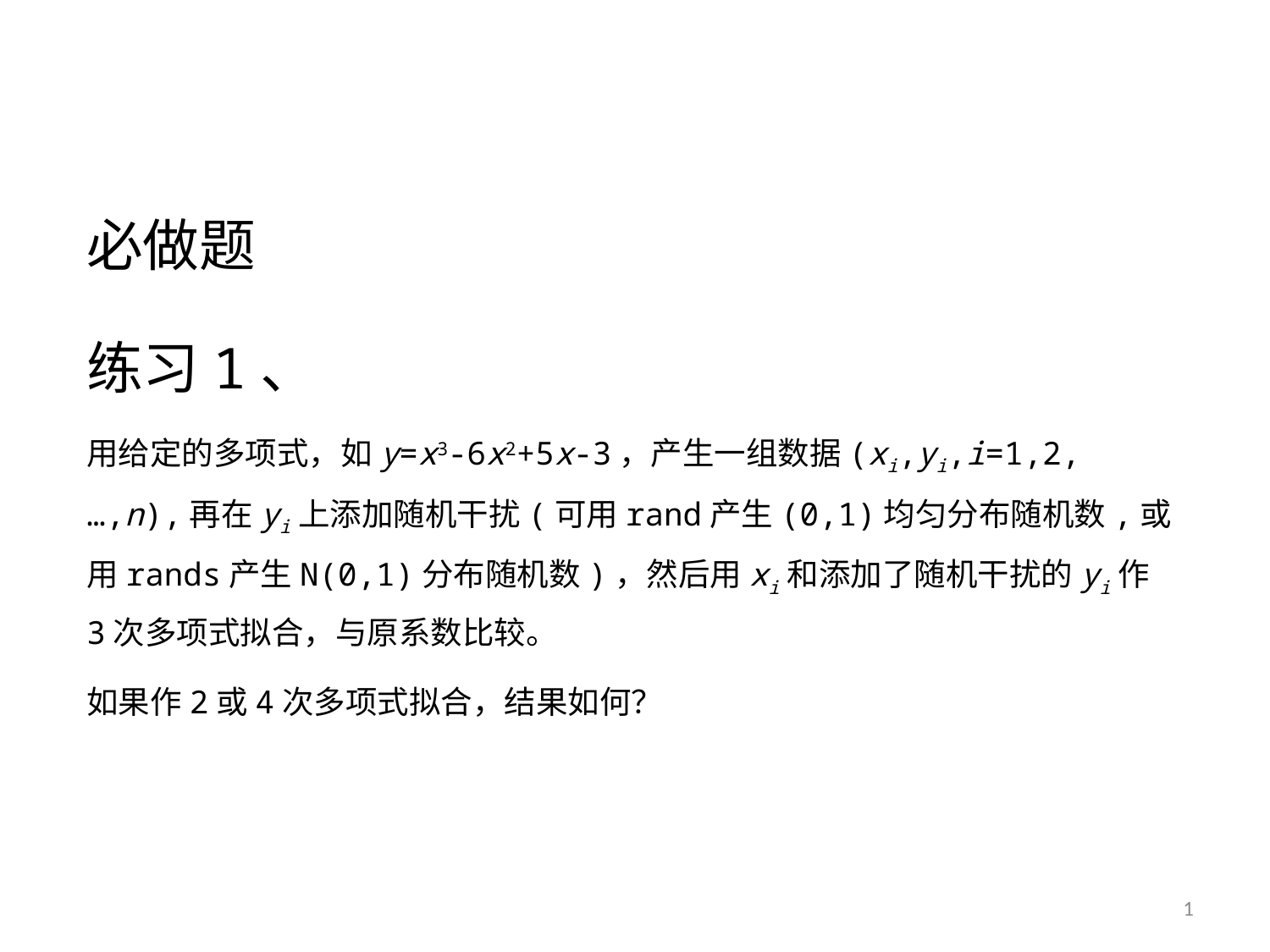

必做题
练习1、
用给定的多项式，如y=x3-6x2+5x-3，产生一组数据(xi,yi,i=1,2,…,n),再在yi上添加随机干扰(可用rand产生(0,1)均匀分布随机数,或用rands产生N(0,1)分布随机数)，然后用xi和添加了随机干扰的yi作3次多项式拟合，与原系数比较。
如果作2或4次多项式拟合，结果如何？
1